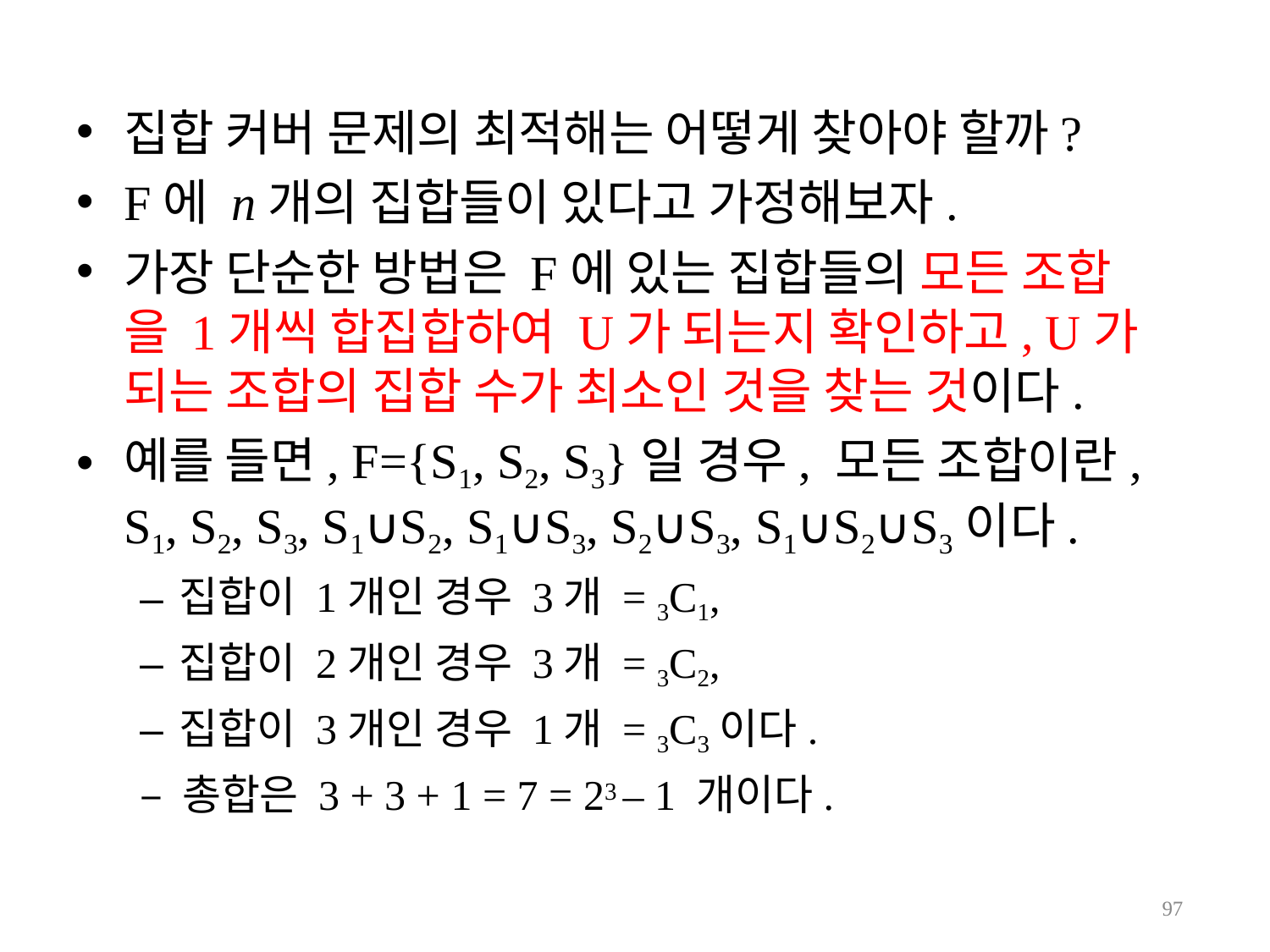

집합 커버 문제의 최적해는 어떻게 찾아야 할까?
F에 n개의 집합들이 있다고 가정해보자.
가장 단순한 방법은 F에 있는 집합들의 모든 조합  을 1개씩 합집합하여 U가 되는지 확인하고, U가  되는 조합의 집합 수가 최소인 것을 찾는 것이다.
예를 들면, F={S1, S2, S3}일 경우, 모든 조합이란,  S1, S2, S3, S1∪S2, S1∪S3, S2∪S3, S1∪S2∪S3이다.
집합이 1개인 경우 3개 = 3C1,
집합이 2개인 경우 3개 = 3C2,
집합이 3개인 경우 1개 = 3C3이다.
– 총합은 3 + 3 + 1 = 7 = 23 – 1 개이다.
97